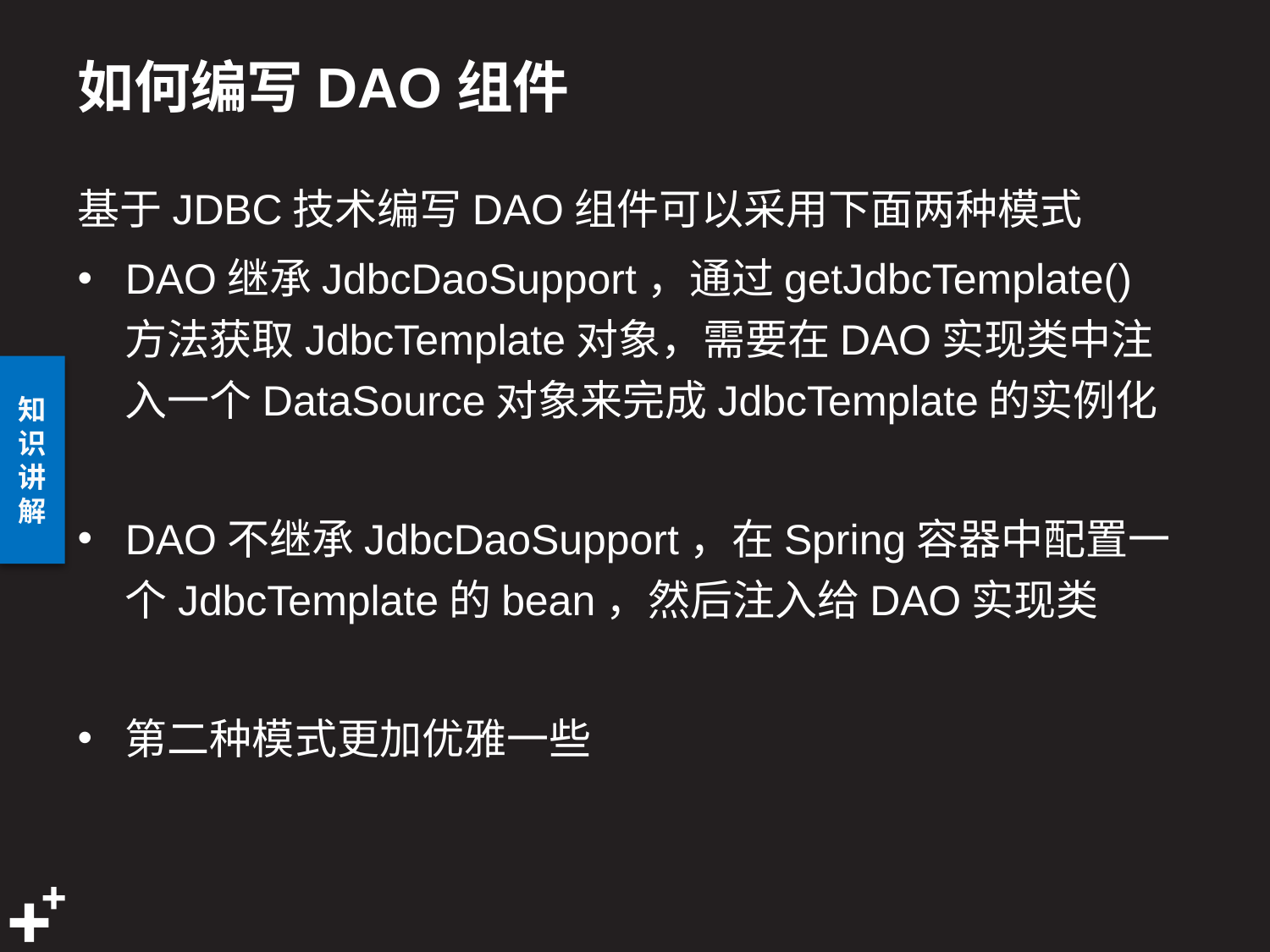

# 如何编写DAO组件
基于JDBC技术编写DAO组件可以采用下面两种模式
DAO继承JdbcDaoSupport，通过getJdbcTemplate()方法获取JdbcTemplate对象，需要在DAO实现类中注入一个DataSource对象来完成JdbcTemplate的实例化

DAO不继承JdbcDaoSupport，在Spring容器中配置一个JdbcTemplate的bean，然后注入给DAO实现类

第二种模式更加优雅一些